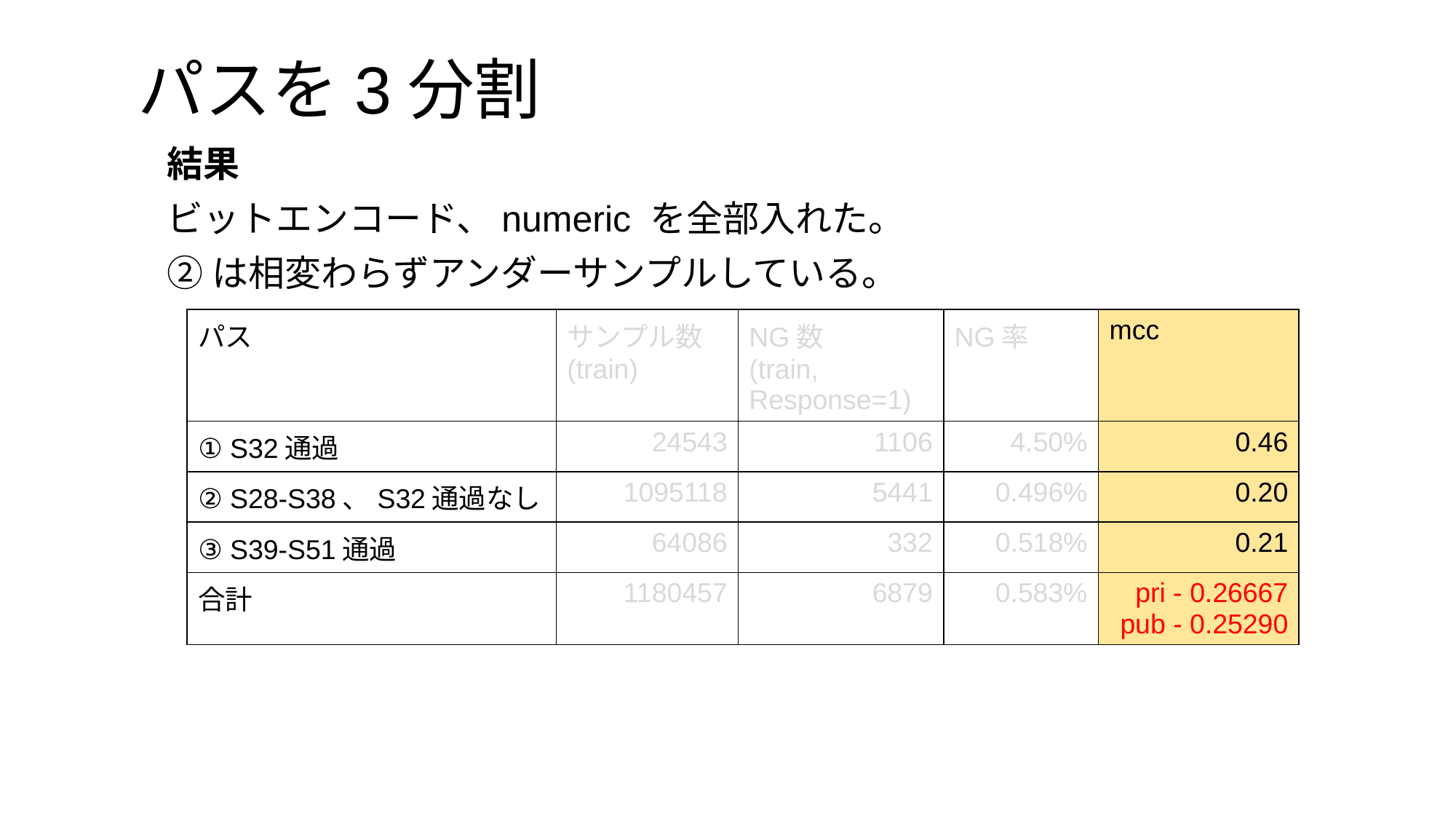

# パスを3分割
結果
ビットエンコード、numeric を全部入れた。
②は相変わらずアンダーサンプルしている。
| パス | サンプル数 (train) | NG数 (train, Response=1) | NG率 | mcc |
| --- | --- | --- | --- | --- |
| ① S32通過 | 24543 | 1106 | 4.50% | 0.46 |
| ② S28-S38、S32通過なし | 1095118 | 5441 | 0.496% | 0.20 |
| ③ S39-S51通過 | 64086 | 332 | 0.518% | 0.21 |
| 合計 | 1180457 | 6879 | 0.583% | pri - 0.26667 pub - 0.25290 |